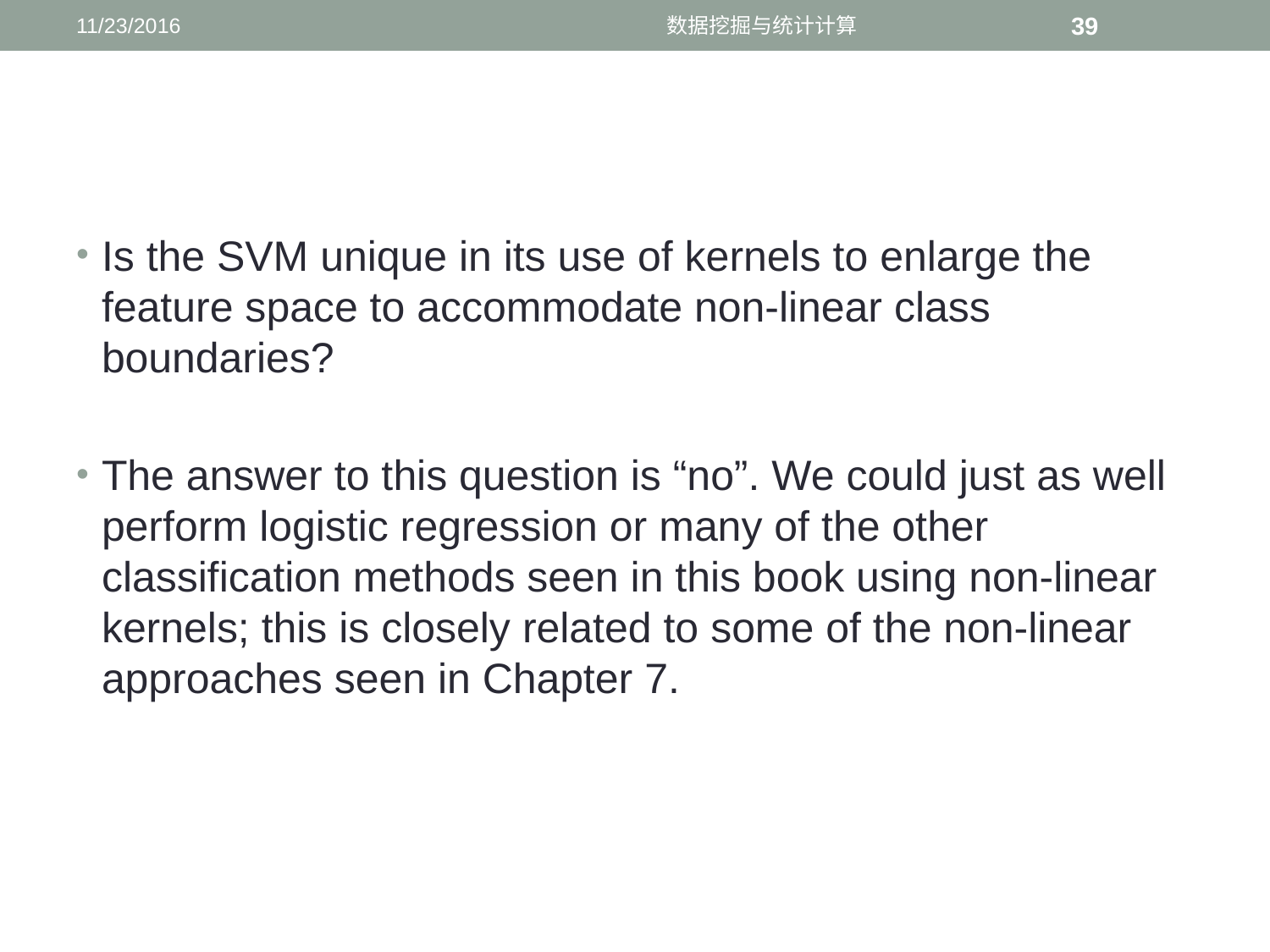

11/23/2016
数据挖掘与统计计算
39
#
Is the SVM unique in its use of kernels to enlarge the feature space to accommodate non-linear class boundaries?

The answer to this question is “no”. We could just as well perform logistic regression or many of the other classification methods seen in this book using non-linear kernels; this is closely related to some of the non-linear approaches seen in Chapter 7.